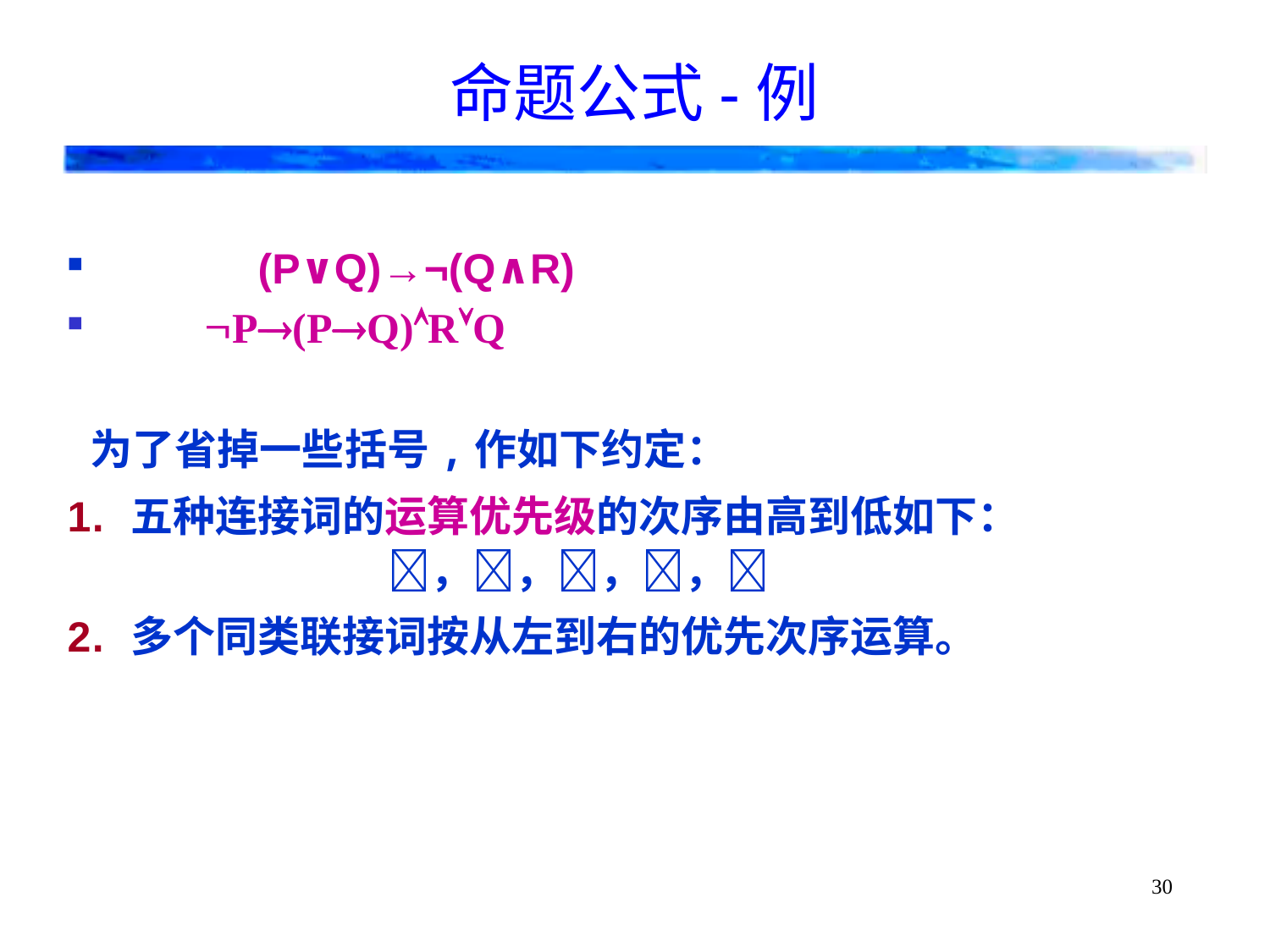

命题公式-例

	(P∨Q)→¬(Q∧R)
       ¬P→(P→Q)∧R∨Q

 为了省掉一些括号,作如下约定：
五种连接词的运算优先级的次序由高到低如下：                                       ¬，∧，∨，→，↔
多个同类联接词按从左到右的优先次序运算。

30